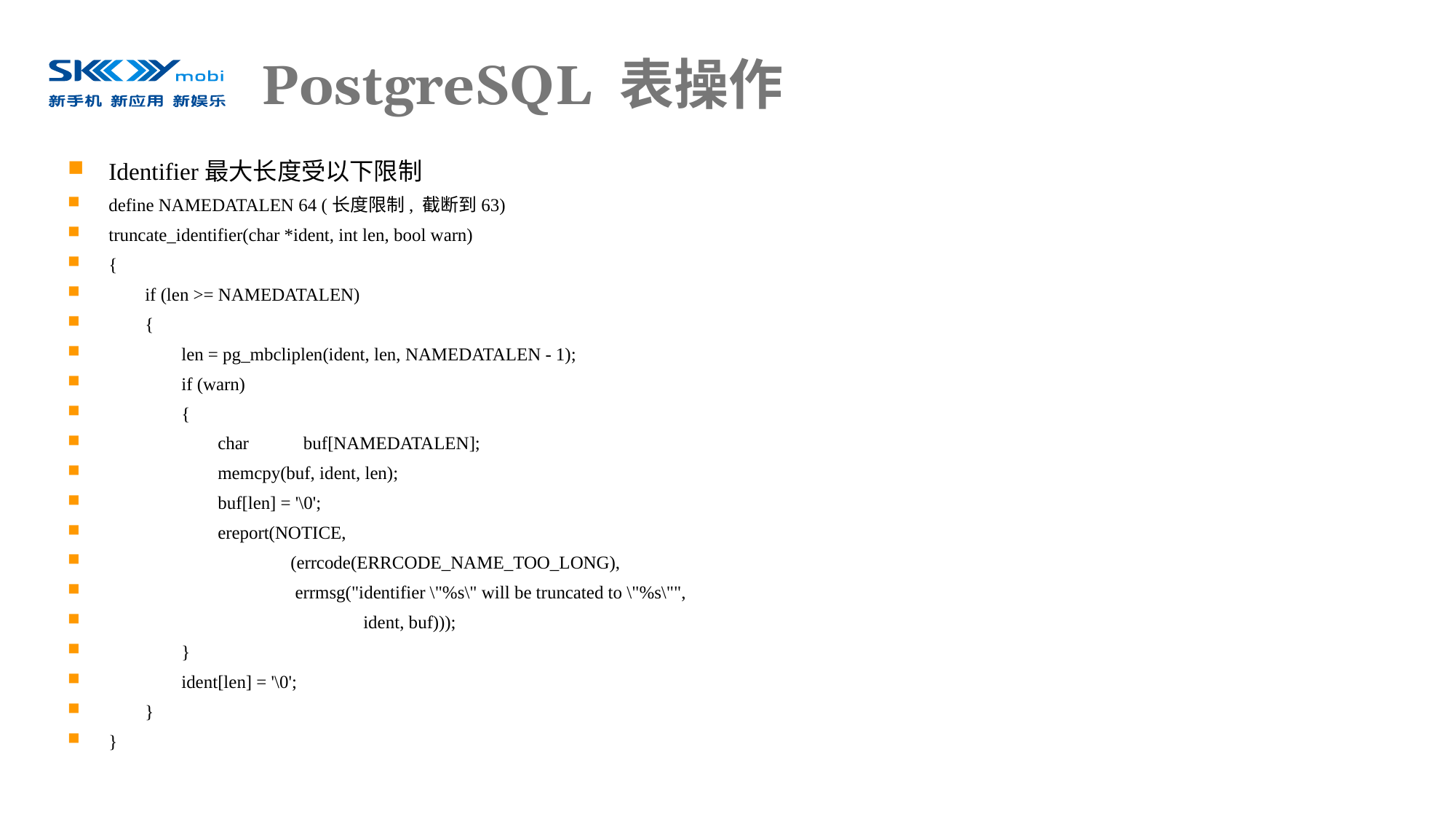

# PostgreSQL 表操作
Identifier最大长度受以下限制
define NAMEDATALEN 64 (长度限制, 截断到63)
truncate_identifier(char *ident, int len, bool warn)
{
        if (len >= NAMEDATALEN)
        {
                len = pg_mbcliplen(ident, len, NAMEDATALEN - 1);
                if (warn)
                {
                        char            buf[NAMEDATALEN];
                        memcpy(buf, ident, len);
                        buf[len] = '\0';
                        ereport(NOTICE,
                                        (errcode(ERRCODE_NAME_TOO_LONG),
                                         errmsg("identifier \"%s\" will be truncated to \"%s\"",
                                                        ident, buf)));
                }
                ident[len] = '\0';
        }
}